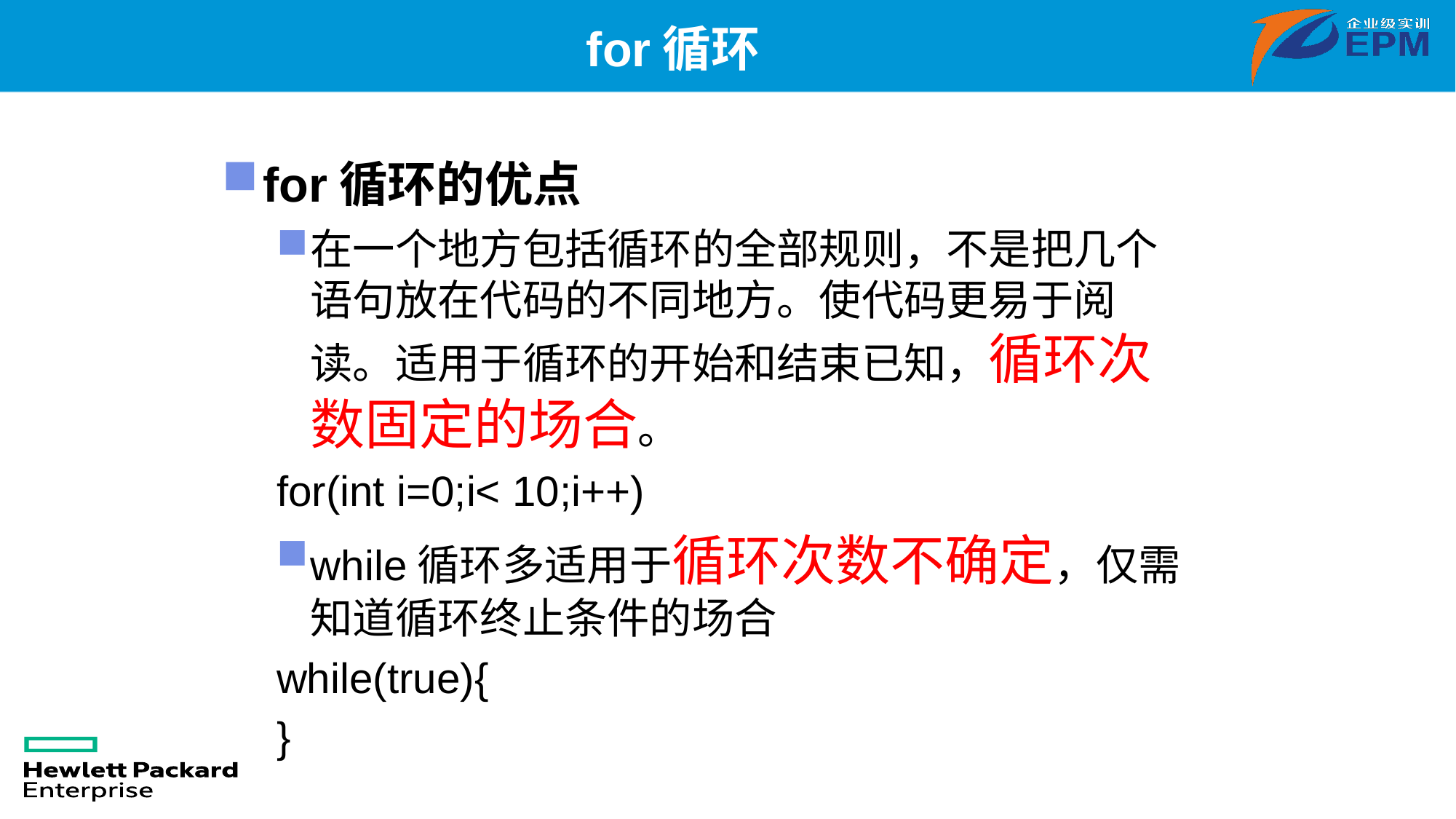

# for循环
for循环的优点
在一个地方包括循环的全部规则，不是把几个语句放在代码的不同地方。使代码更易于阅读。适用于循环的开始和结束已知，循环次数固定的场合。
for(int i=0;i< 10;i++)
while循环多适用于循环次数不确定，仅需知道循环终止条件的场合
while(true){
}